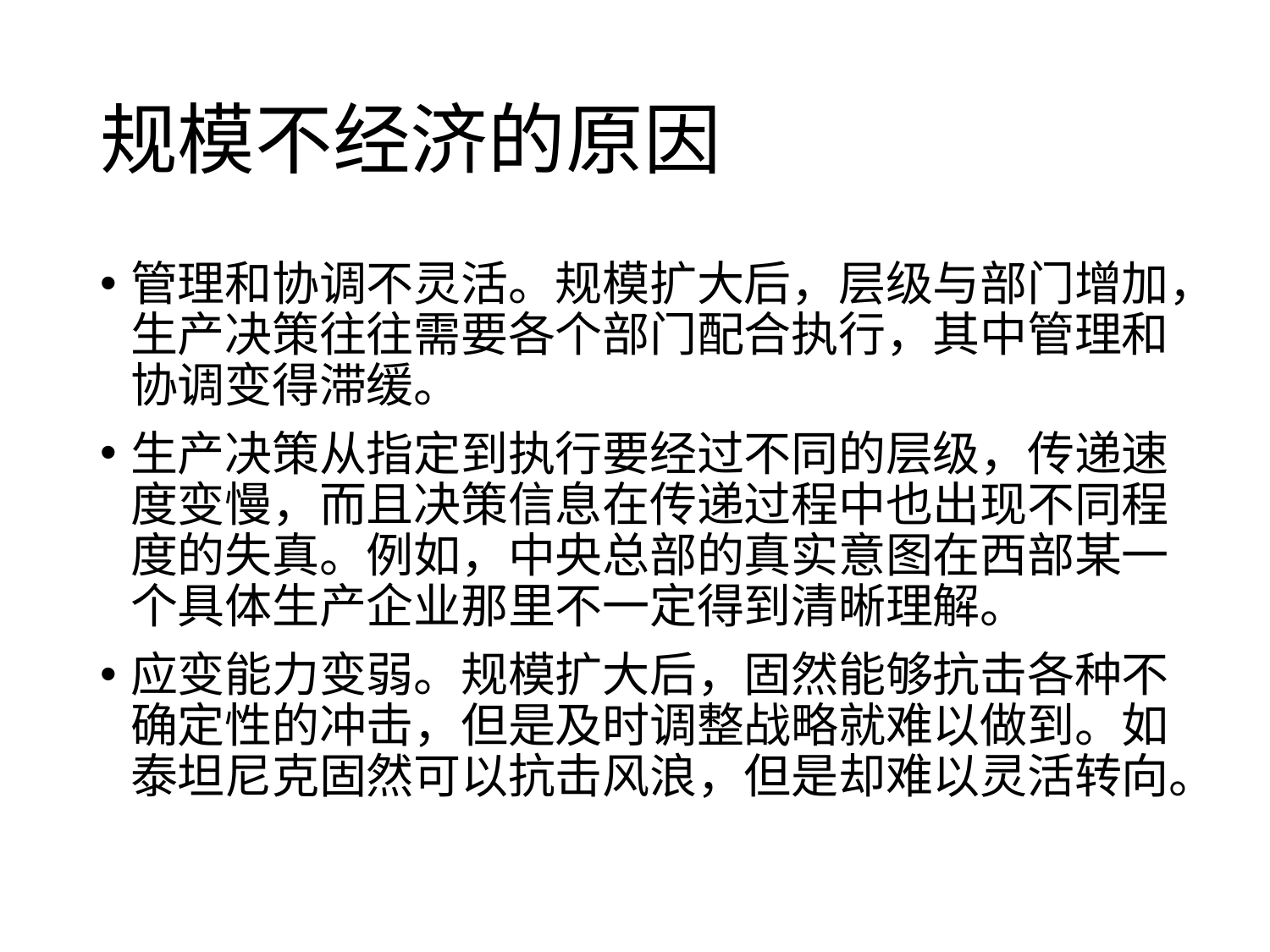

# 规模不经济的原因
管理和协调不灵活。规模扩大后，层级与部门增加，生产决策往往需要各个部门配合执行，其中管理和协调变得滞缓。
生产决策从指定到执行要经过不同的层级，传递速度变慢，而且决策信息在传递过程中也出现不同程度的失真。例如，中央总部的真实意图在西部某一个具体生产企业那里不一定得到清晰理解。
应变能力变弱。规模扩大后，固然能够抗击各种不确定性的冲击，但是及时调整战略就难以做到。如泰坦尼克固然可以抗击风浪，但是却难以灵活转向。